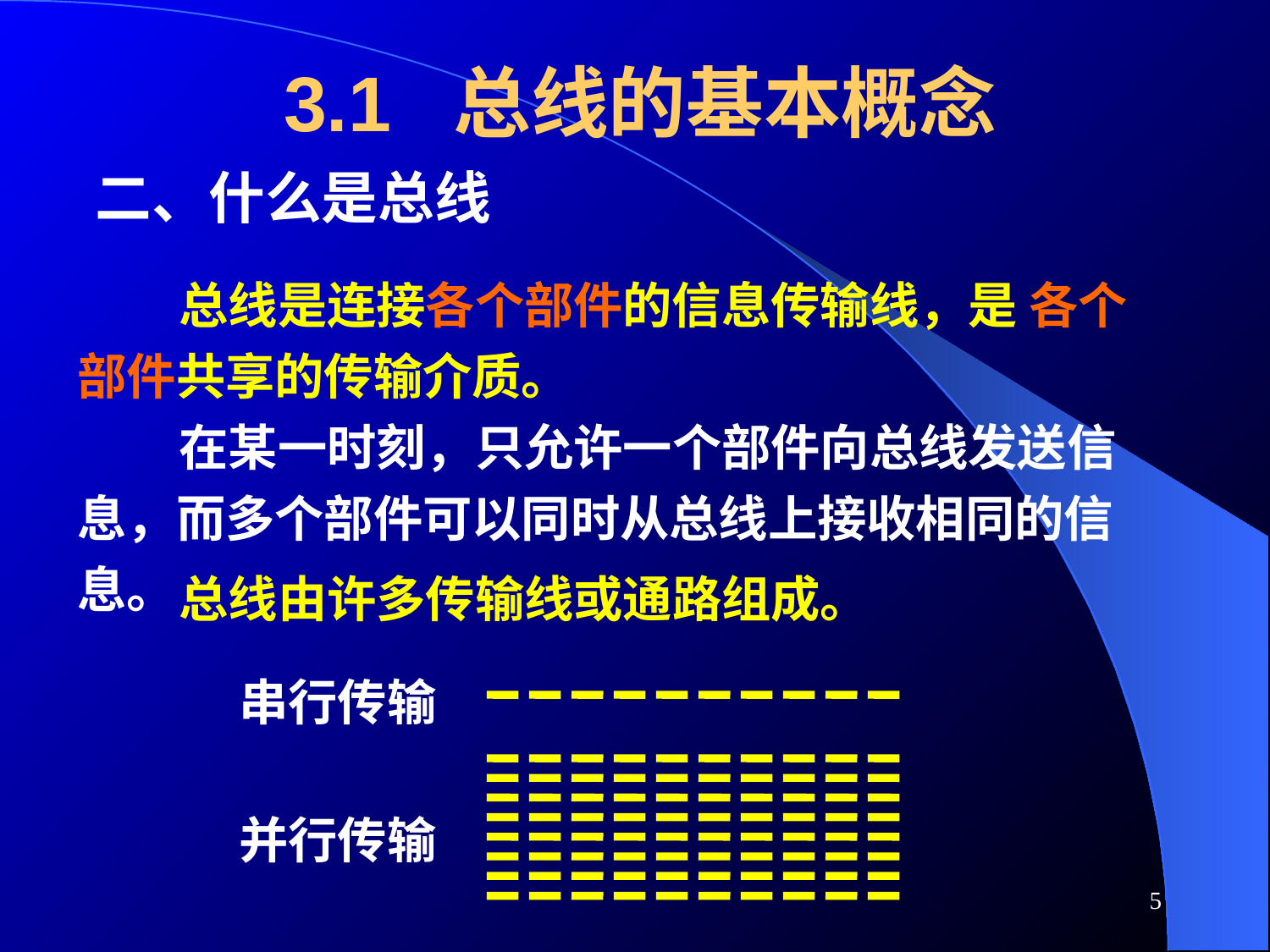

# 3.1  总线的基本概念
二、什么是总线
        总线是连接各个部件的信息传输线，是 各个部件共享的传输介质。
        在某一时刻，只允许一个部件向总线发送信息，而多个部件可以同时从总线上接收相同的信息。

        总线由许多传输线或通路组成。
串行传输

并行传输
5